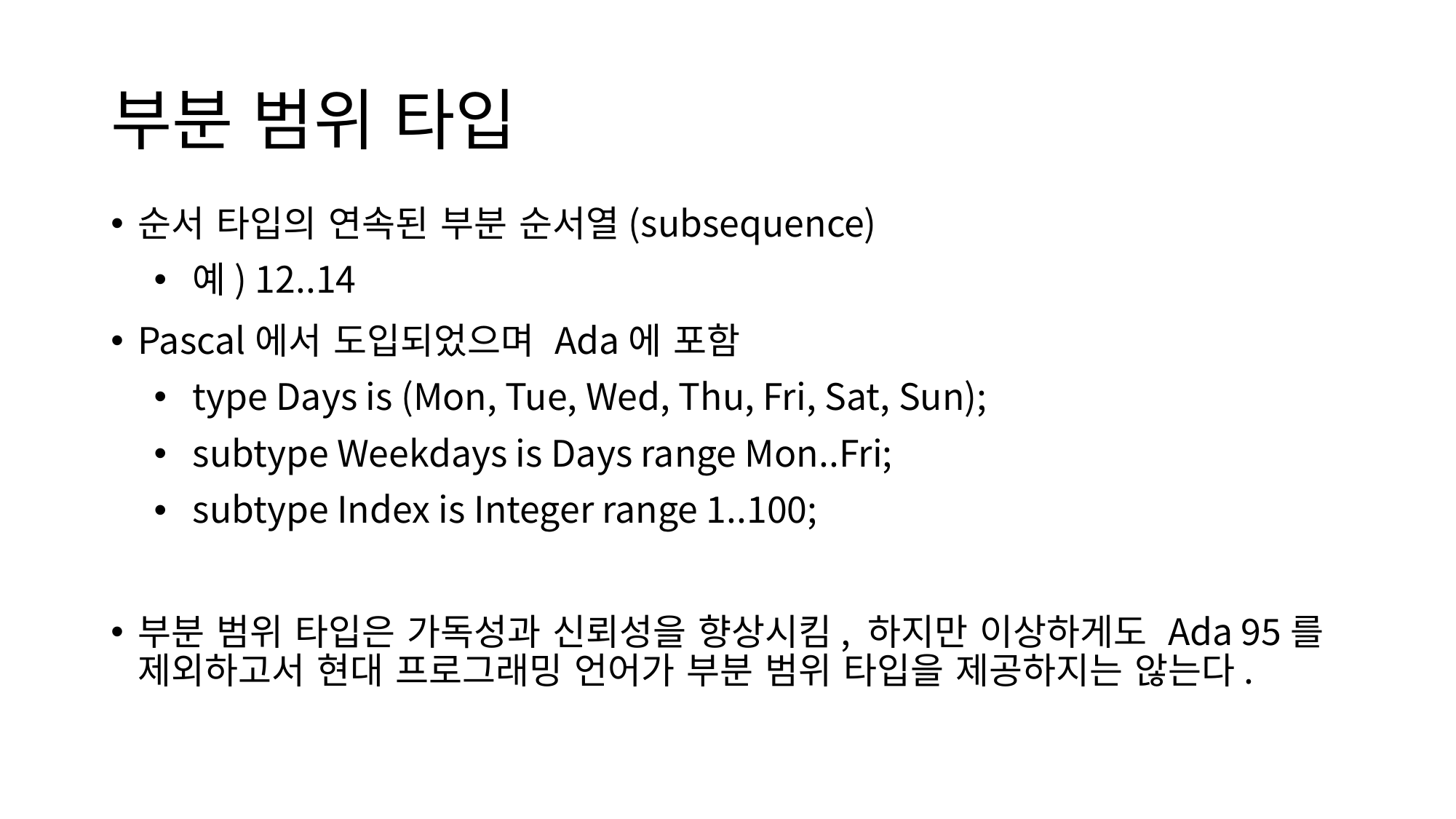

# 부분 범위 타입
순서 타입의 연속된 부분 순서열(subsequence)
예) 12..14
Pascal에서 도입되었으며 Ada에 포함
type Days is (Mon, Tue, Wed, Thu, Fri, Sat, Sun);
subtype Weekdays is Days range Mon..Fri;
subtype Index is Integer range 1..100;

부분 범위 타입은 가독성과 신뢰성을 향상시킴, 하지만 이상하게도 Ada 95를 제외하고서 현대 프로그래밍 언어가 부분 범위 타입을 제공하지는 않는다.